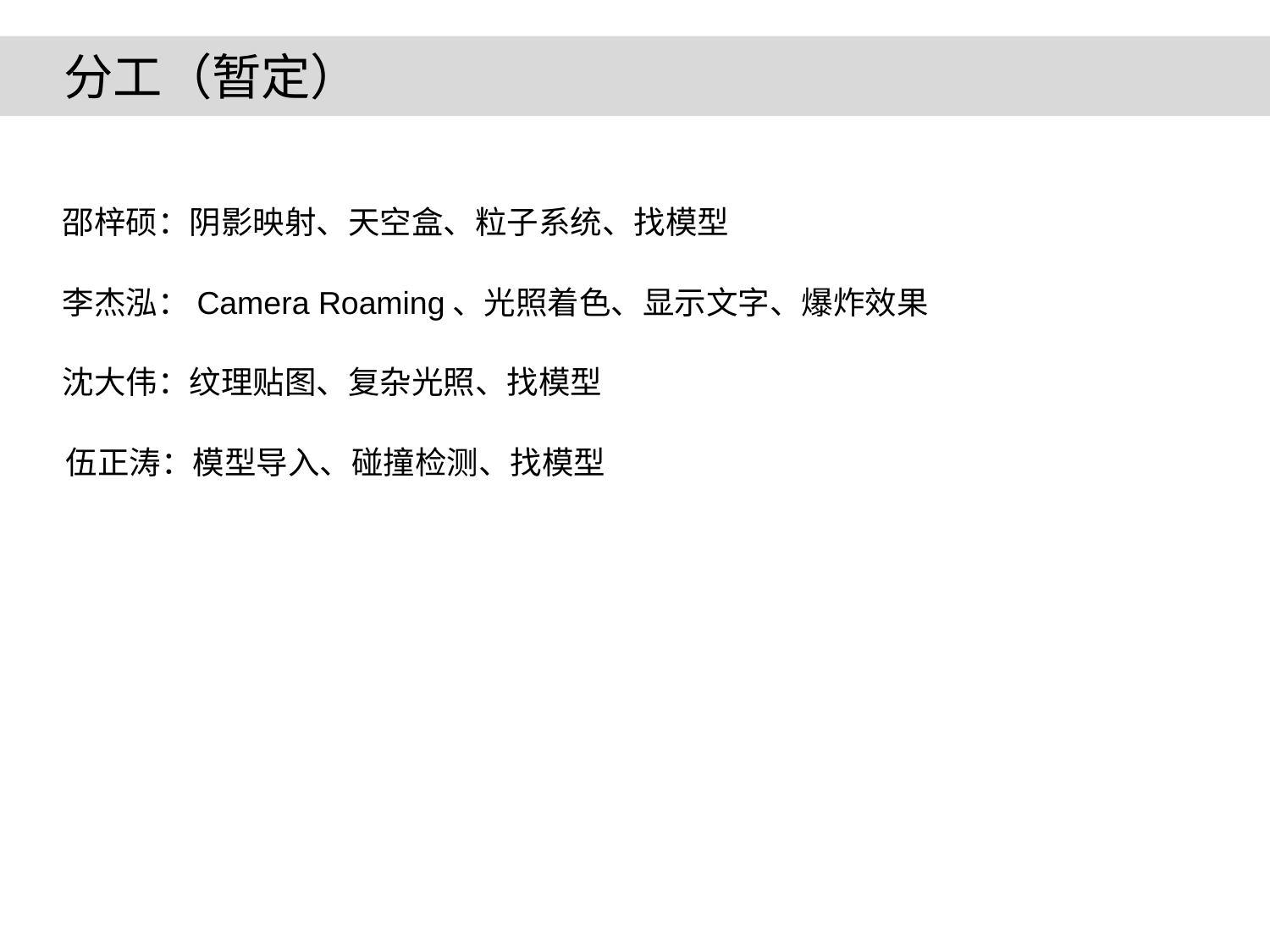

分工（暂定）
邵梓硕：阴影映射、天空盒、粒子系统、找模型
点击添加文本
李杰泓：Camera Roaming、光照着色、显示文字、爆炸效果
沈大伟：纹理贴图、复杂光照、找模型
点击添加文本
伍正涛：模型导入、碰撞检测、找模型
点击添加文本
点击添加文本